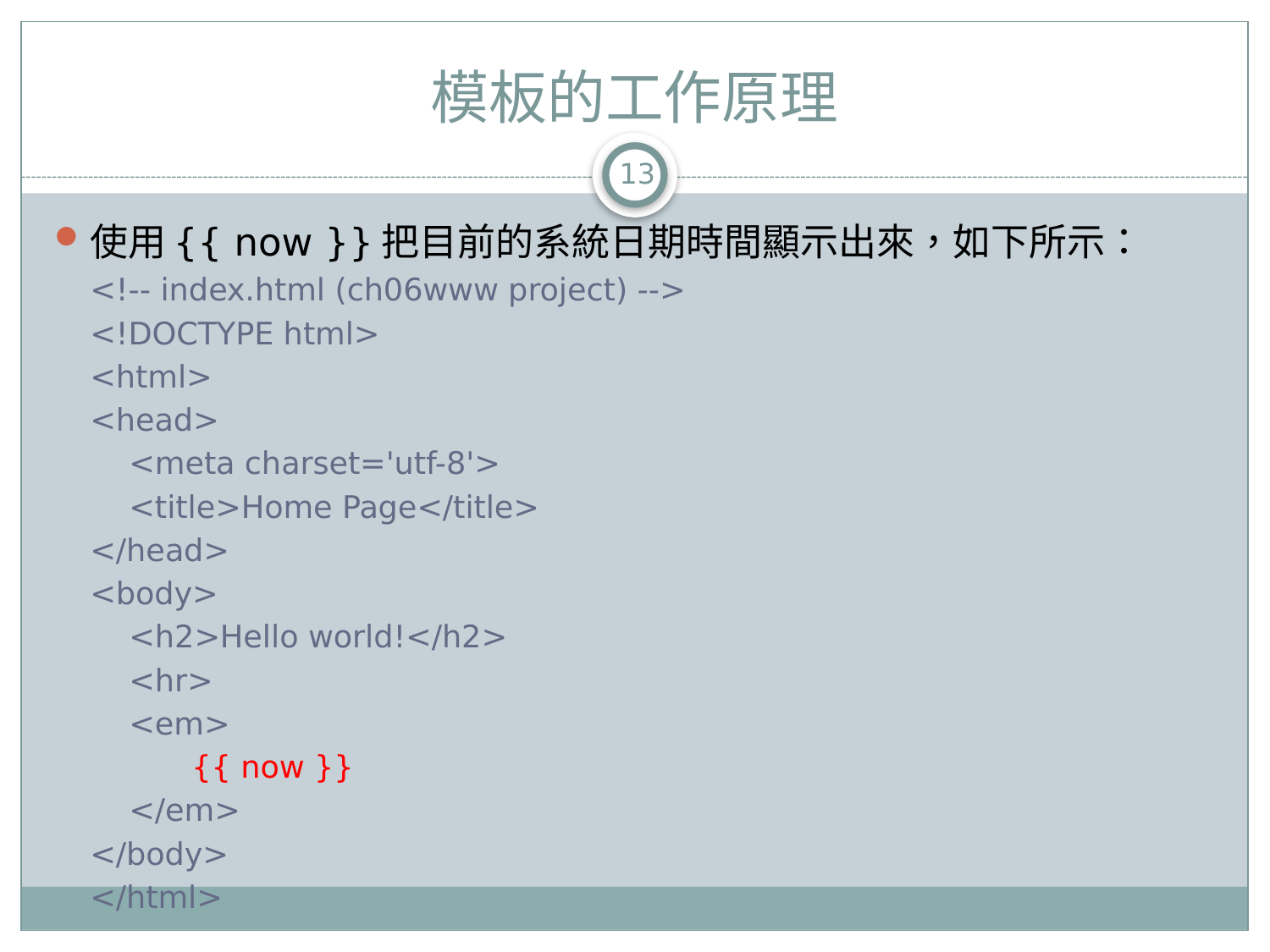

# 模板的工作原理
13
使用{{ now }}把目前的系統日期時間顯示出來，如下所示：
<!-- index.html (ch06www project) -->
<!DOCTYPE html>
<html>
<head>
    <meta charset='utf-8'>
    <title>Home Page</title>
</head>
<body>
    <h2>Hello world!</h2>
    <hr>
    <em>
    	{{ now }}
    </em>
</body>
</html>